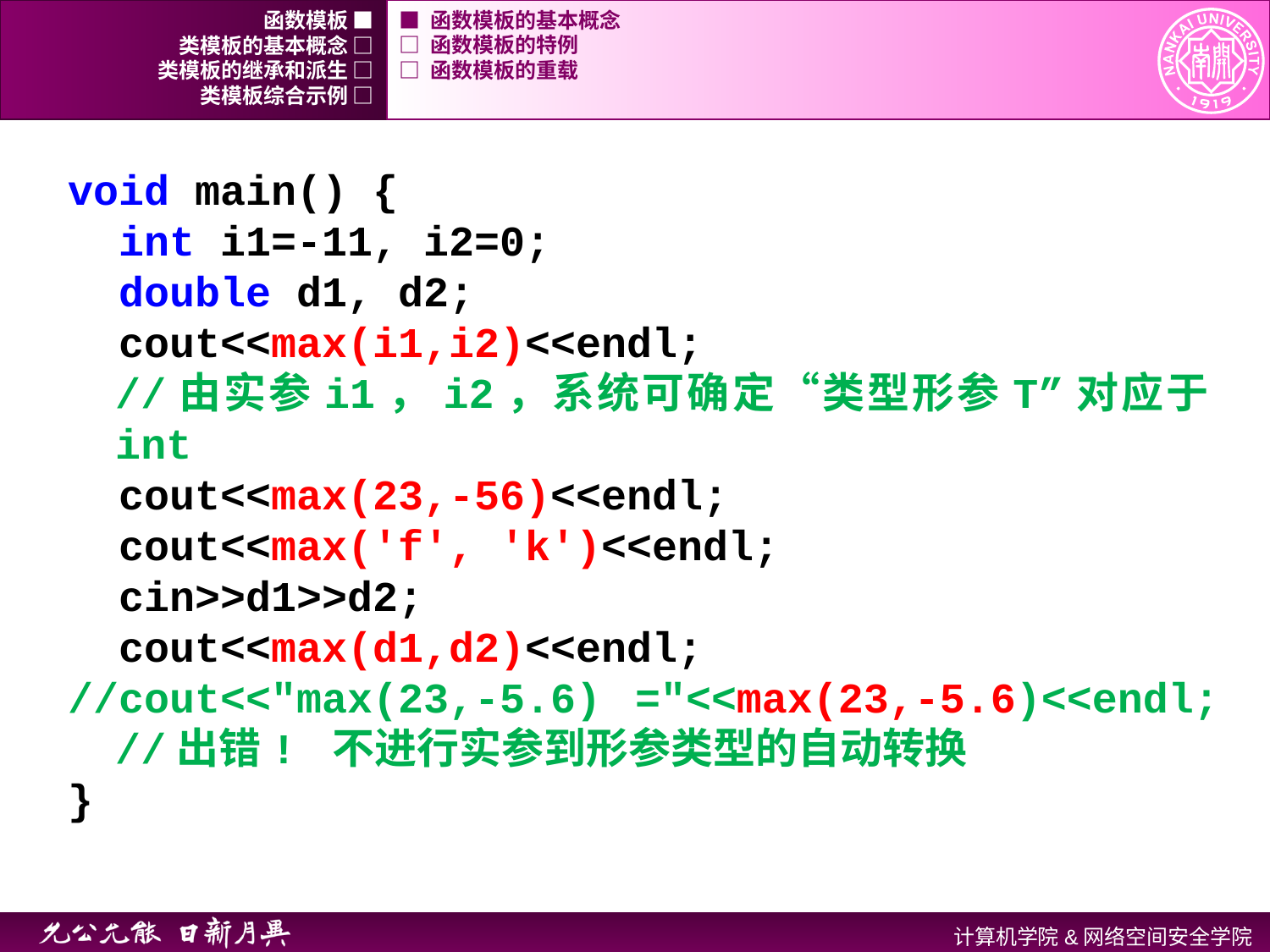

函数模板 ■
■ 函数模板的基本概念
类模板的基本概念 □
□ 函数模板的特例
类模板的继承和派生 □
□ 函数模板的重载
类模板综合示例 □

void main() {
  int i1=-11, i2=0;
  double d1, d2;
  cout<<max(i1,i2)<<endl;
	//由实参i1，i2，系统可确定“类型形参T”对应于int
  cout<<max(23,-56)<<endl;
  cout<<max('f', 'k')<<endl;
  cin>>d1>>d2;
  cout<<max(d1,d2)<<endl;
//cout<<"max(23,-5.6) ="<<max(23,-5.6)<<endl; //出错! 不进行实参到形参类型的自动转换
}